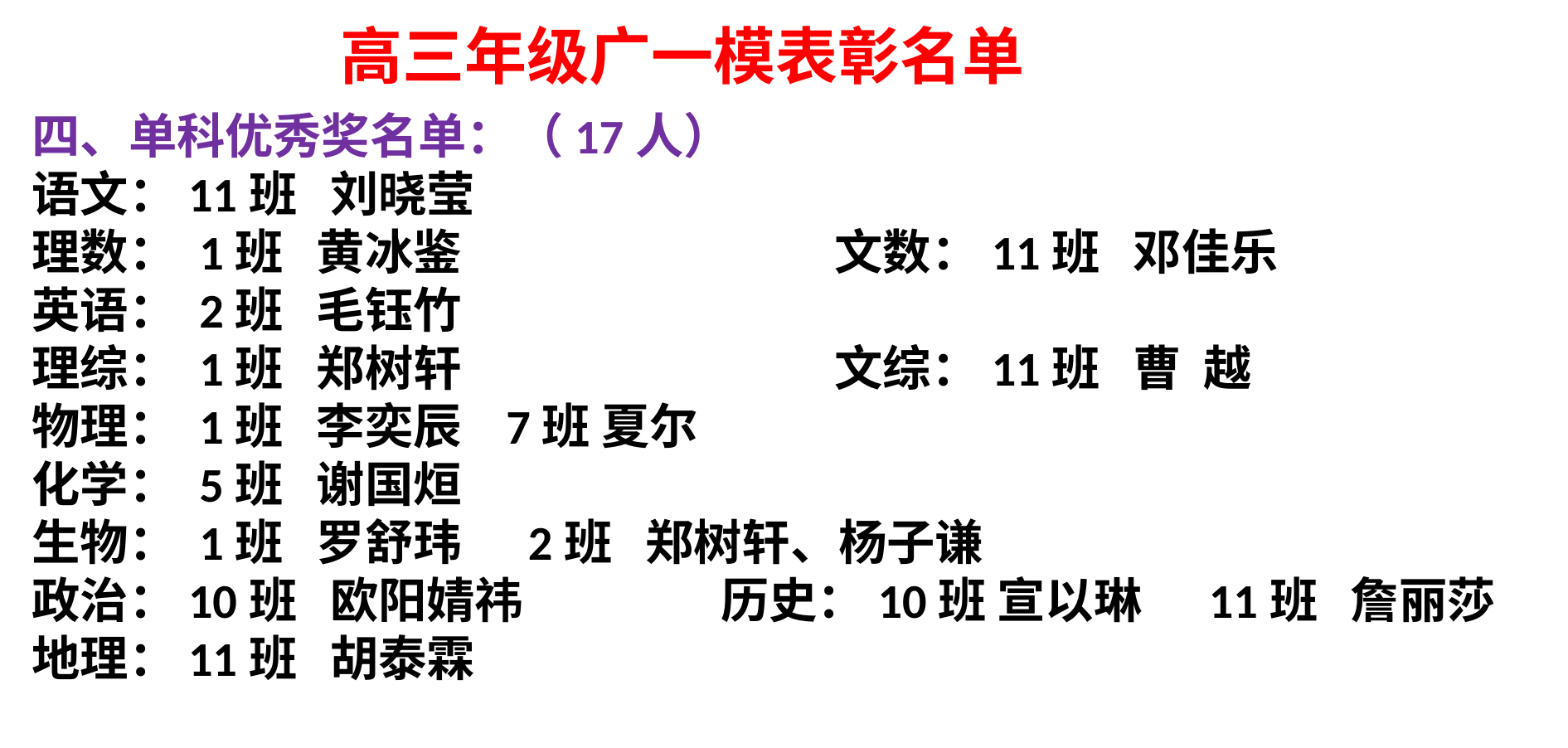

高三年级广一模表彰名单
四、单科优秀奖名单：（17人）
语文：11班   刘晓莹
理数： 1班   黄冰鉴                                  文数：11班   邓佳乐
英语： 2班   毛钰竹
理综： 1班   郑树轩                                  文综：11班   曹  越
物理： 1班   李奕辰   7班 夏尔
化学： 5班   谢国烜
生物： 1班   罗舒玮     2班   郑树轩、杨子谦
政治：10班   欧阳婧祎                  历史：10班 宣以琳     11班   詹丽莎
地理：11班   胡泰霖